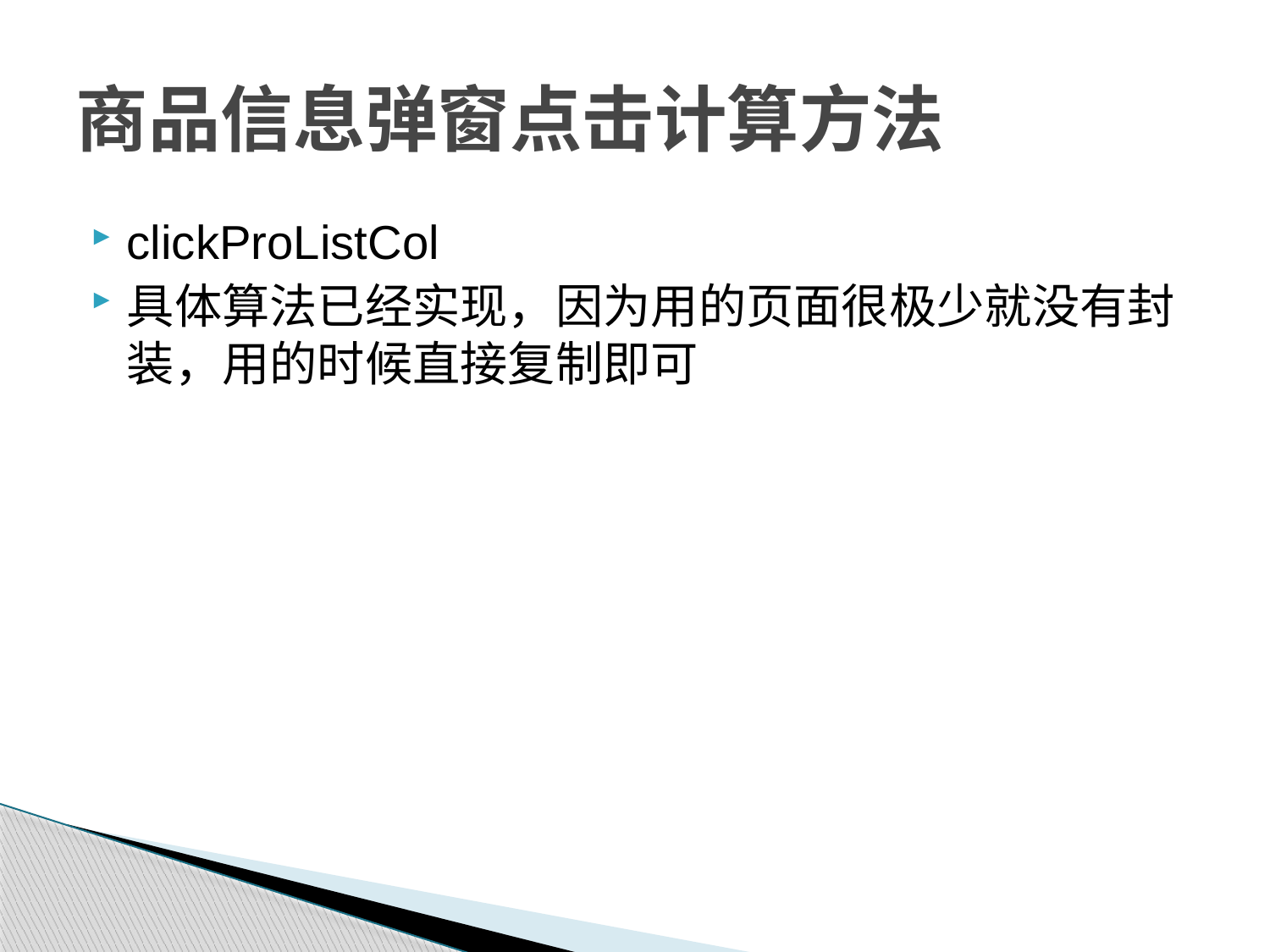

# 商品信息弹窗点击计算方法
clickProListCol
具体算法已经实现，因为用的页面很极少就没有封装，用的时候直接复制即可